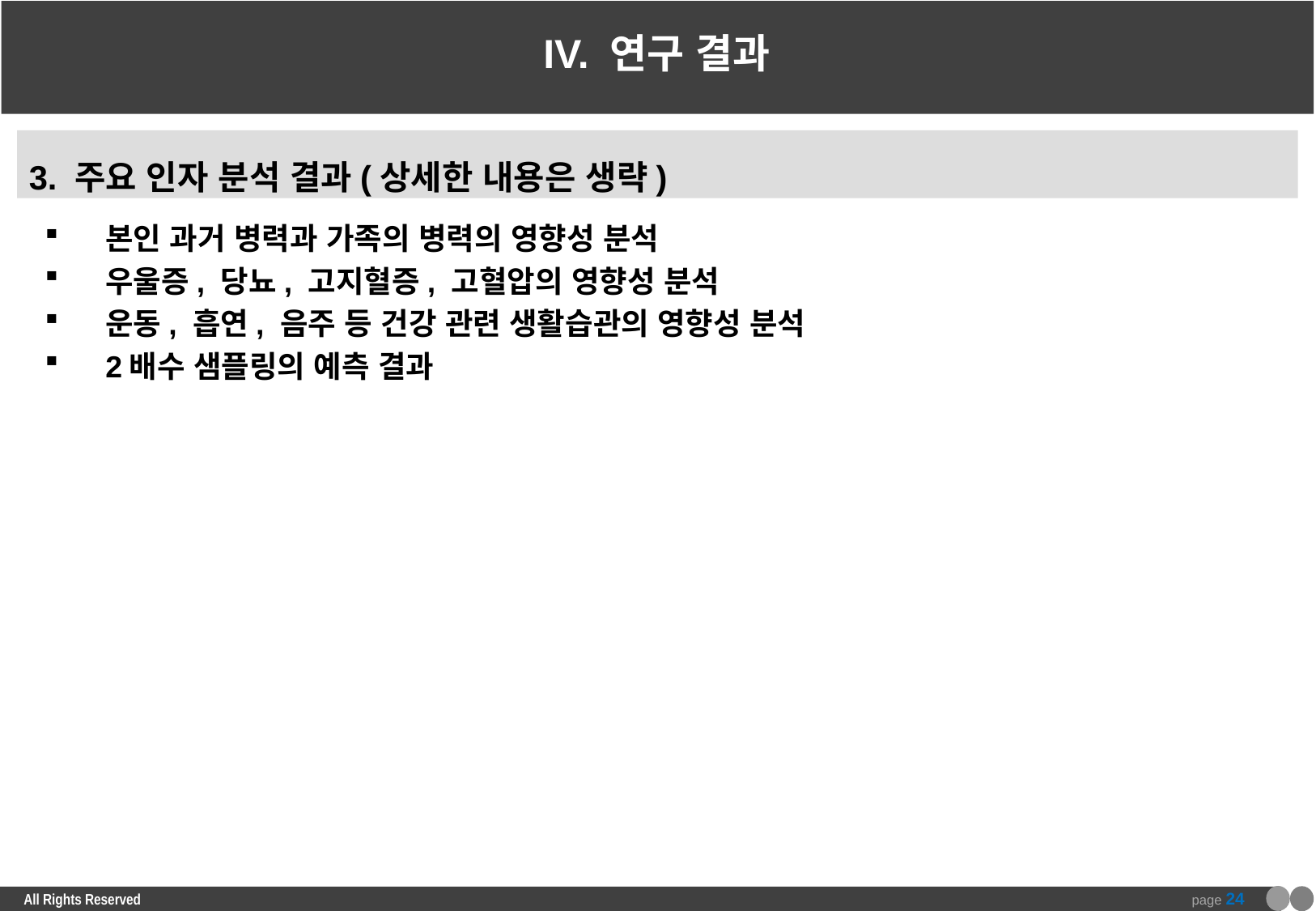

# IV. 연구 결과
3. 주요 인자 분석 결과(상세한 내용은 생략)
본인 과거 병력과 가족의 병력의 영향성 분석
우울증, 당뇨, 고지혈증, 고혈압의 영향성 분석
운동, 흡연, 음주 등 건강 관련 생활습관의 영향성 분석
2배수 샘플링의 예측 결과

page 24